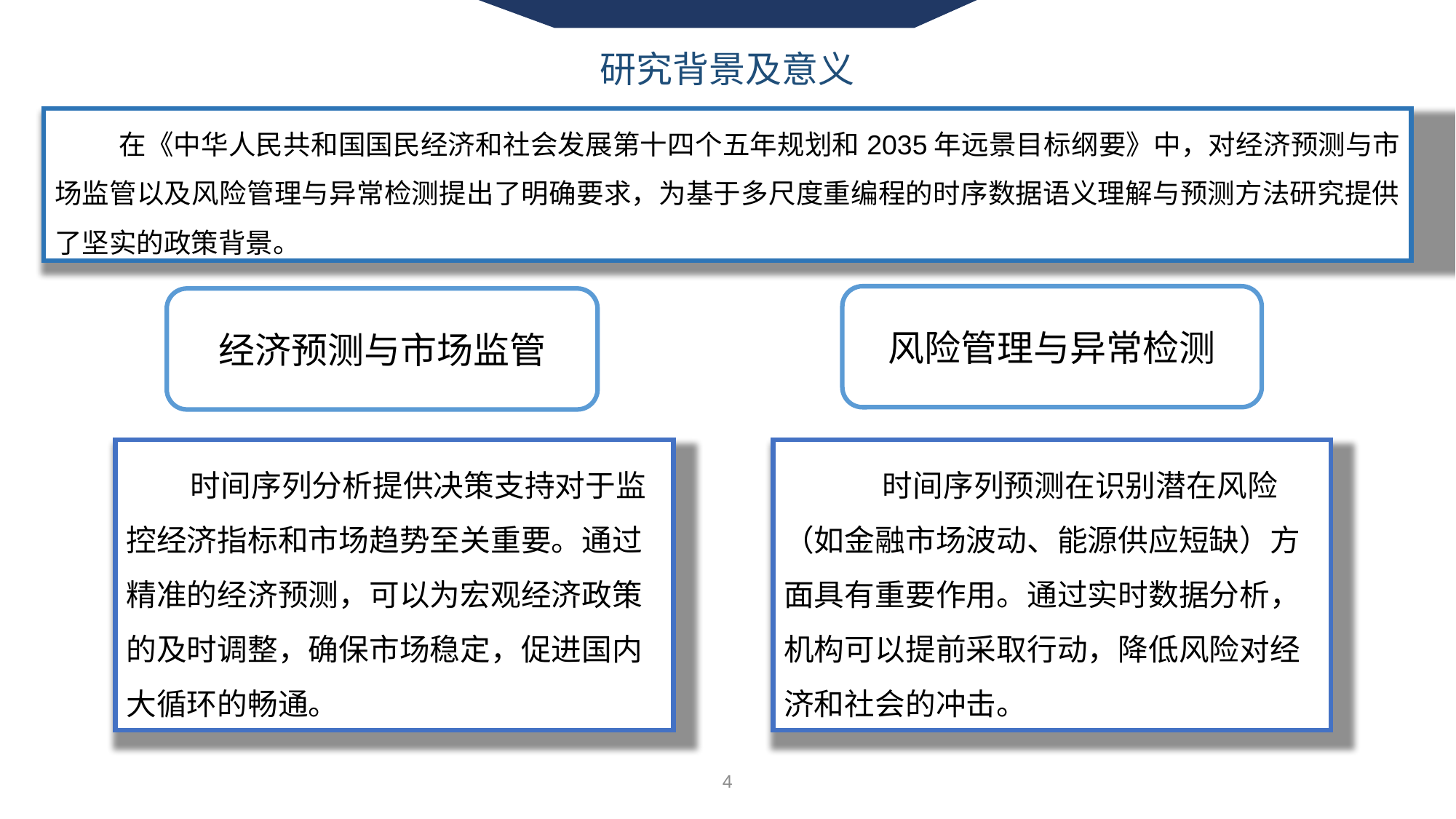

研究背景及意义
在《中华人民共和国国民经济和社会发展第十四个五年规划和2035年远景目标纲要》中，对经济预测与市场监管以及风险管理与异常检测提出了明确要求，为基于多尺度重编程的时序数据语义理解与预测方法研究提供了坚实的政策背景。
风险管理与异常检测
经济预测与市场监管
时间序列分析提供决策支持对于监控经济指标和市场趋势至关重要。通过精准的经济预测，可以为宏观经济政策的及时调整，确保市场稳定，促进国内大循环的畅通。
    时间序列预测在识别潜在风险（如金融市场波动、能源供应短缺）方面具有重要作用。通过实时数据分析，机构可以提前采取行动，降低风险对经济和社会的冲击。
4